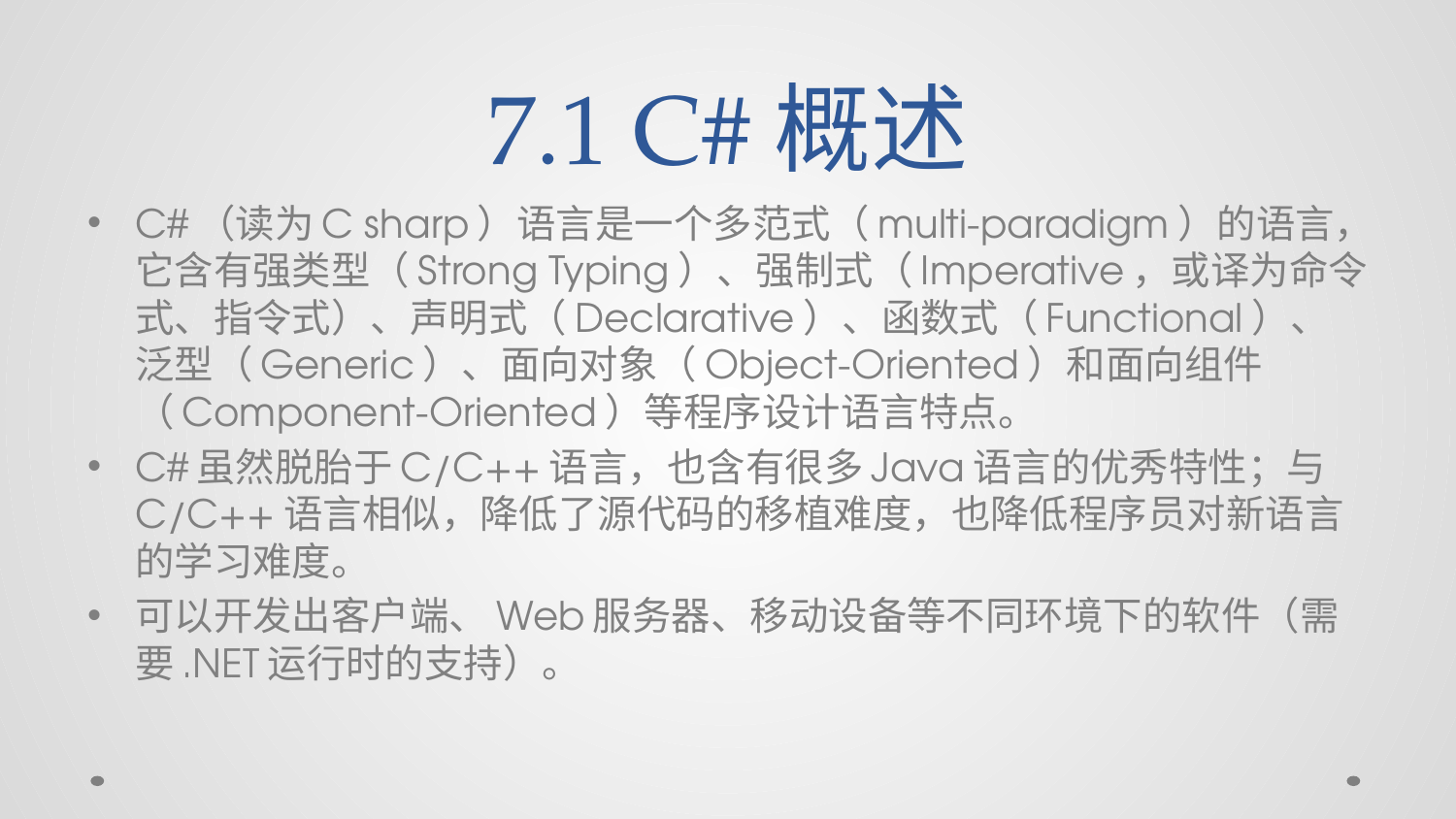

# 7.1 C#概述
C#（读为C sharp）语言是一个多范式（multi-paradigm）的语言，它含有强类型（Strong Typing）、强制式（Imperative，或译为命令式、指令式）、声明式（Declarative）、函数式（Functional）、泛型（Generic）、面向对象（Object-Oriented）和面向组件（Component-Oriented）等程序设计语言特点。
C#虽然脱胎于C/C++语言，也含有很多Java语言的优秀特性；与C/C++语言相似，降低了源代码的移植难度，也降低程序员对新语言的学习难度。
可以开发出客户端、Web服务器、移动设备等不同环境下的软件（需要.NET运行时的支持）。